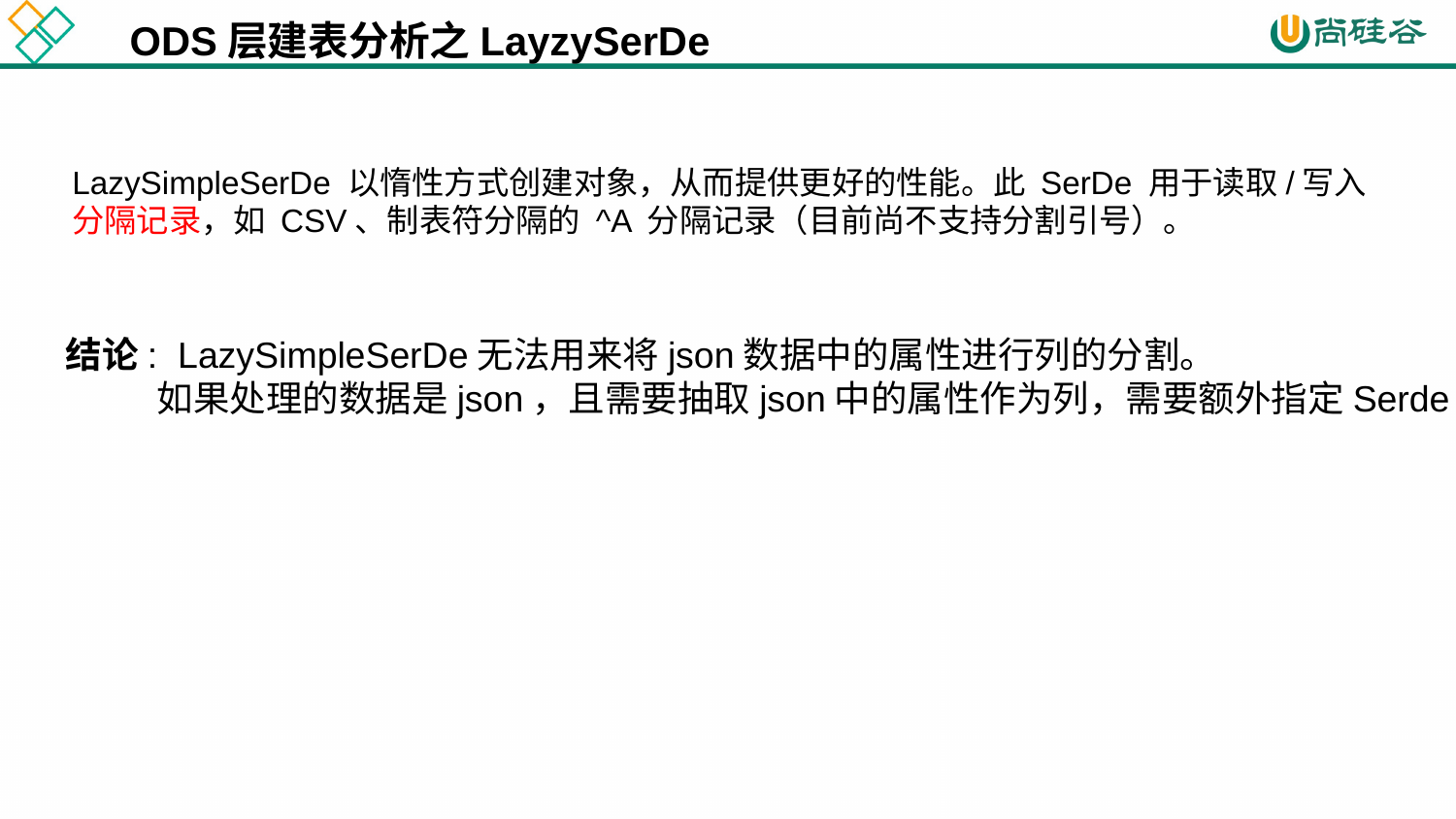

ODS层建表分析之LayzySerDe
LazySimpleSerDe 以惰性方式创建对象，从而提供更好的性能。此 SerDe 用于读取/写入分隔记录，如 CSV、制表符分隔的 ^A 分隔记录（目前尚不支持分割引号）。
结论:  LazySimpleSerDe无法用来将json数据中的属性进行列的分割。
          如果处理的数据是json，且需要抽取json中的属性作为列，需要额外指定Serde